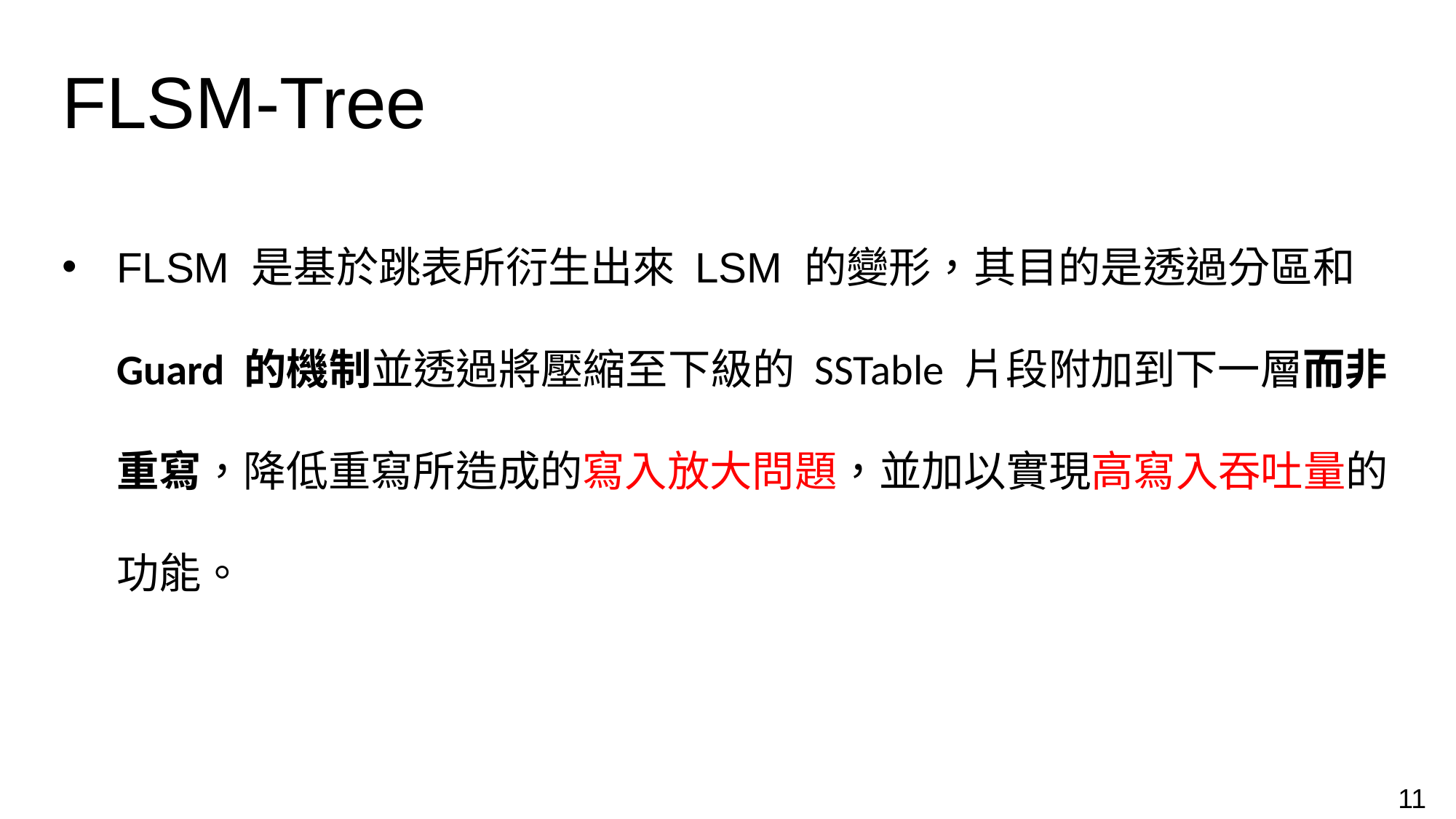

# FLSM-Tree
FLSM 是基於跳表所衍生出來 LSM 的變形，其目的是透過分區和Guard 的機制並透過將壓縮至下級的 SSTable 片段附加到下一層而非重寫，降低重寫所造成的寫入放大問題，並加以實現高寫入吞吐量的功能。

11